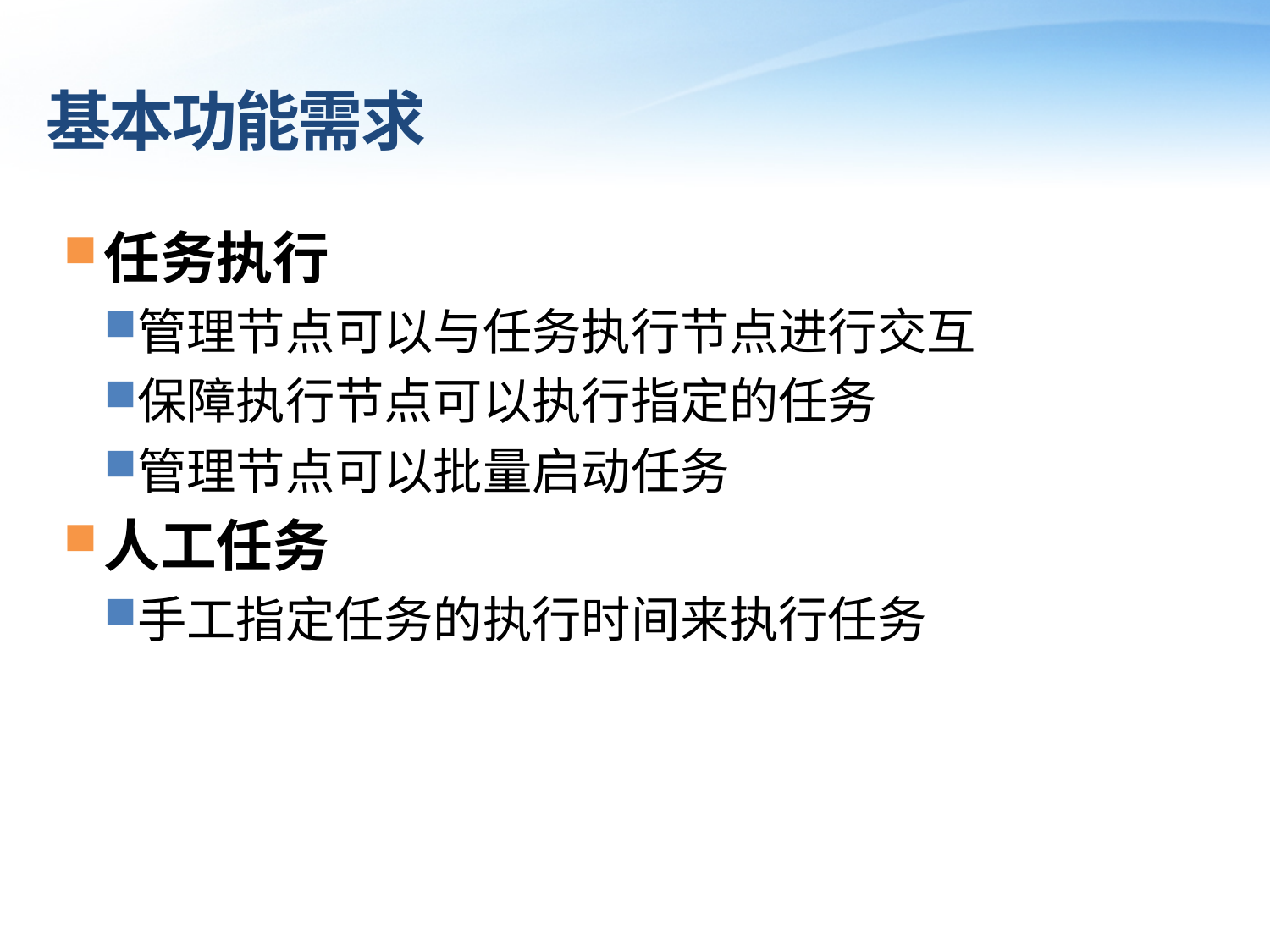

# 基本功能需求
任务执行
管理节点可以与任务执行节点进行交互
保障执行节点可以执行指定的任务
管理节点可以批量启动任务
人工任务
手工指定任务的执行时间来执行任务